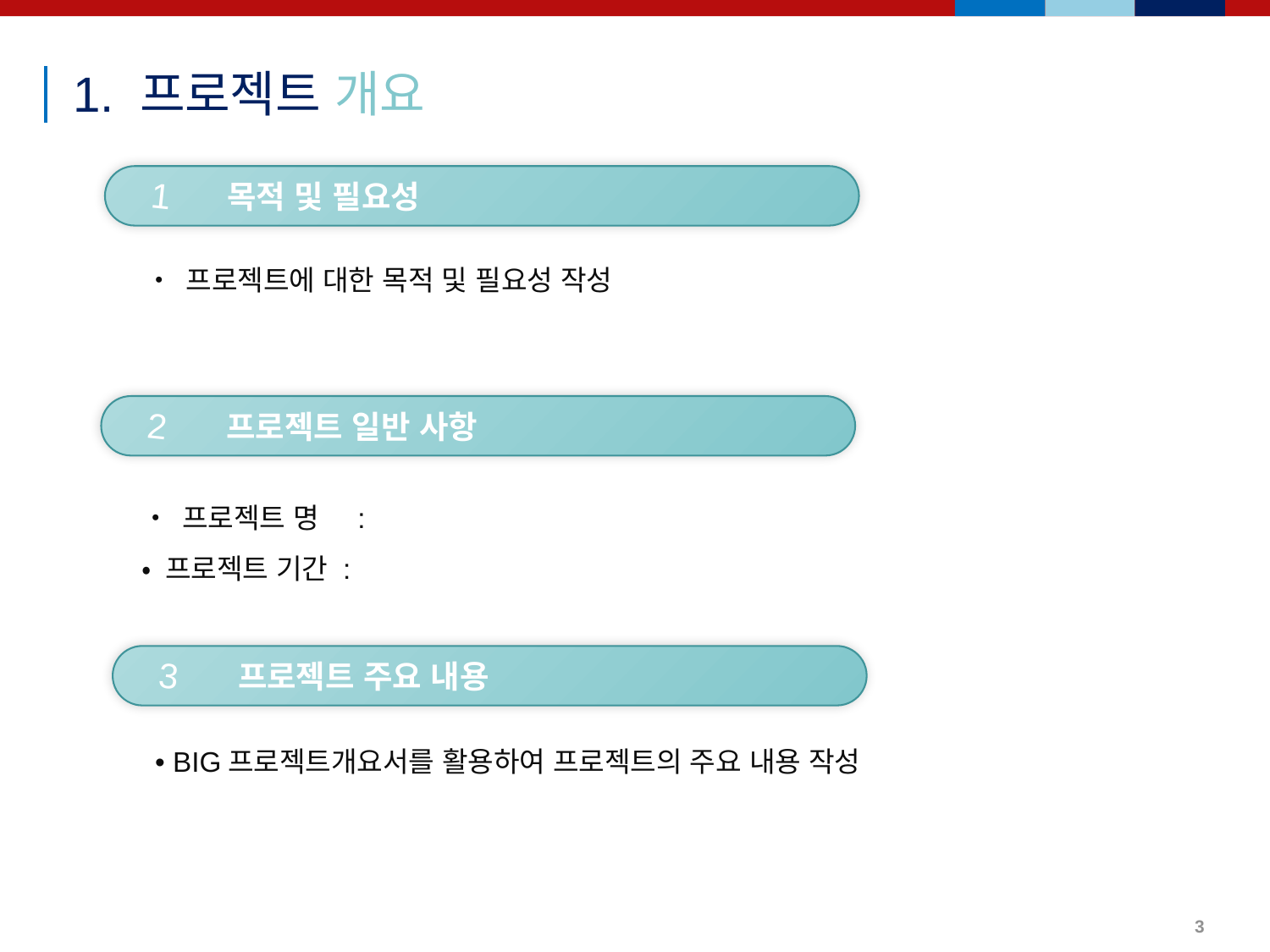

1. 프로젝트 개요

1
목적 및 필요성
• 프로젝트에 대한 목적 및 필요성 작성

2
프로젝트 일반 사항
• 프로젝트 명    :
• 프로젝트 기간 :

3
프로젝트 주요 내용
• BIG프로젝트개요서를 활용하여 프로젝트의 주요 내용 작성
3